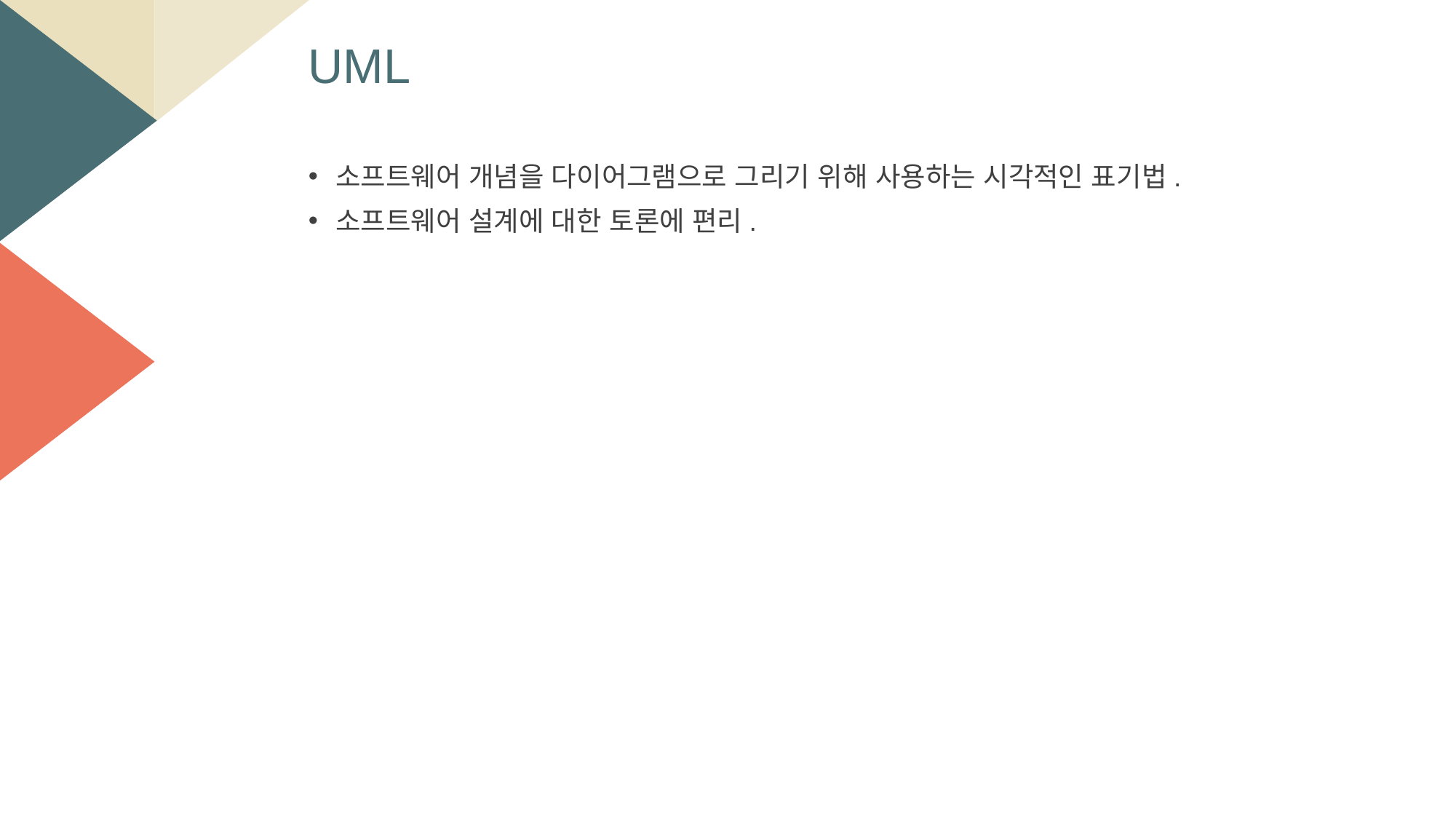

UML
소프트웨어 개념을 다이어그램으로 그리기 위해 사용하는 시각적인 표기법.
소프트웨어 설계에 대한 토론에 편리.